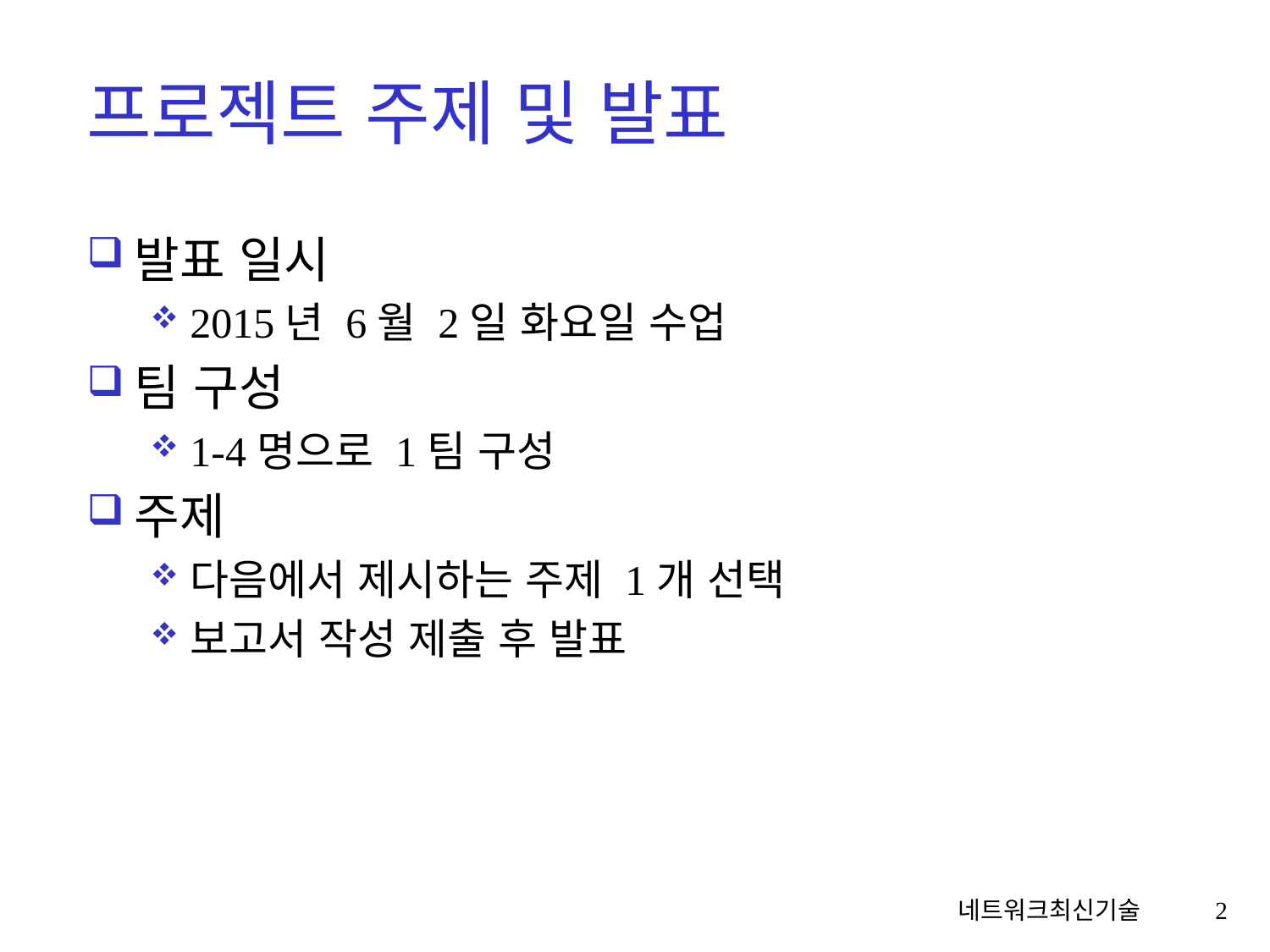

# 프로젝트 주제 및 발표
발표 일시
2015년 6월 2일 화요일 수업
팀 구성
1-4명으로 1팀 구성
주제
다음에서 제시하는 주제 1개 선택
보고서 작성 제출 후 발표
네트워크최신기술
2